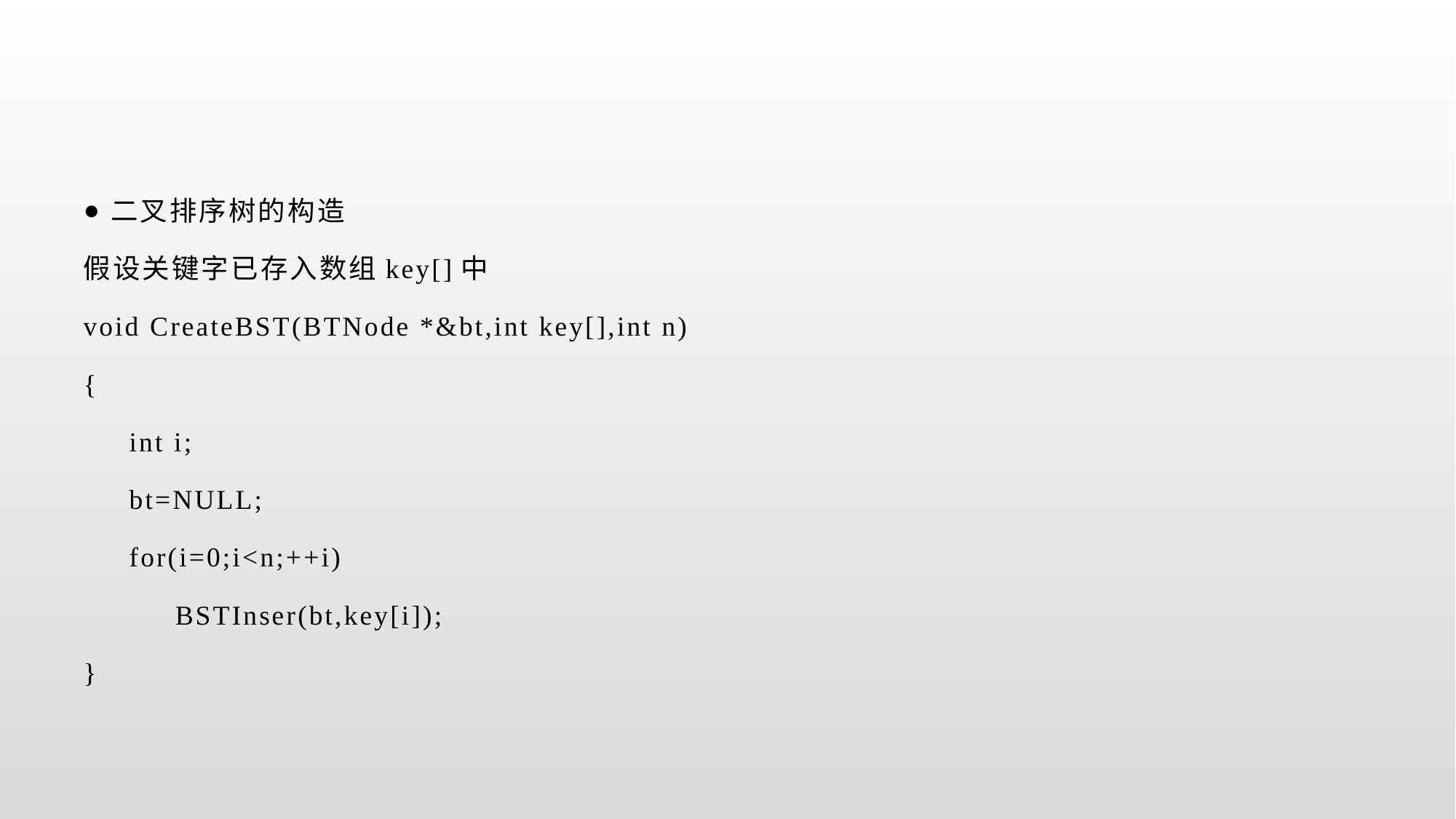

二叉排序树的构造
假设关键字已存入数组key[]中
void CreateBST(BTNode *&bt,int key[],int n)
{
     int i;
     bt=NULL;
     for(i=0;i<n;++i)
          BSTInser(bt,key[i]);
}